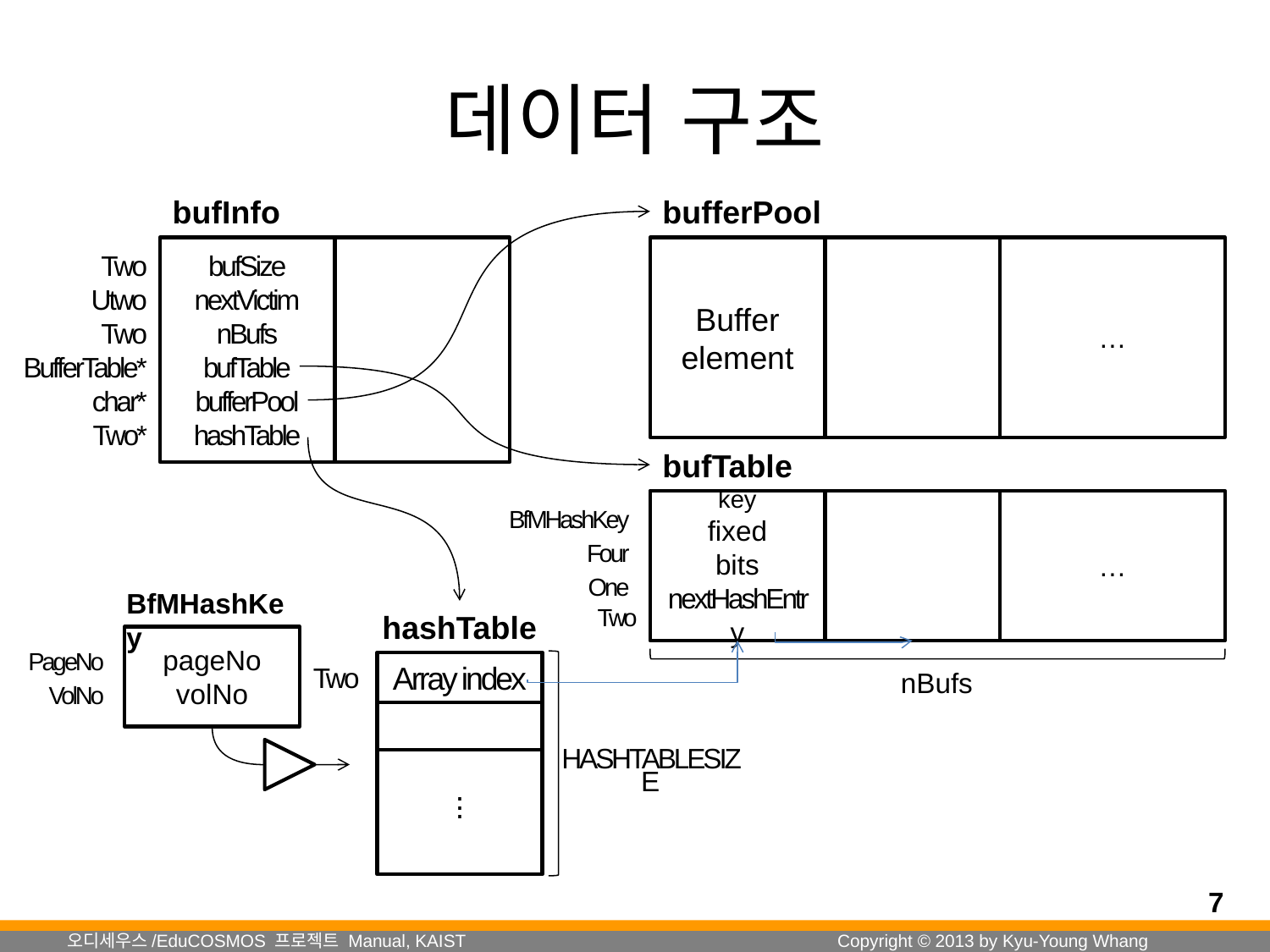

# 데이터 구조
bufInfo
Two
Utwo
Two
BufferTable*
char*
Two*
bufSize
nextVictim
nBufs
bufTable
bufferPool
hashTable

bufferPool
Buffer
element

…

bufTable
BfMHashKey
Four
One
Two
key
fixed
bits
nextHashEntry

…
nBufs
BfMHashKey
PageNo
VolNo
pageNo
volNo
hashTable
Two
Array index

.
.
.

HASHTABLESIZE